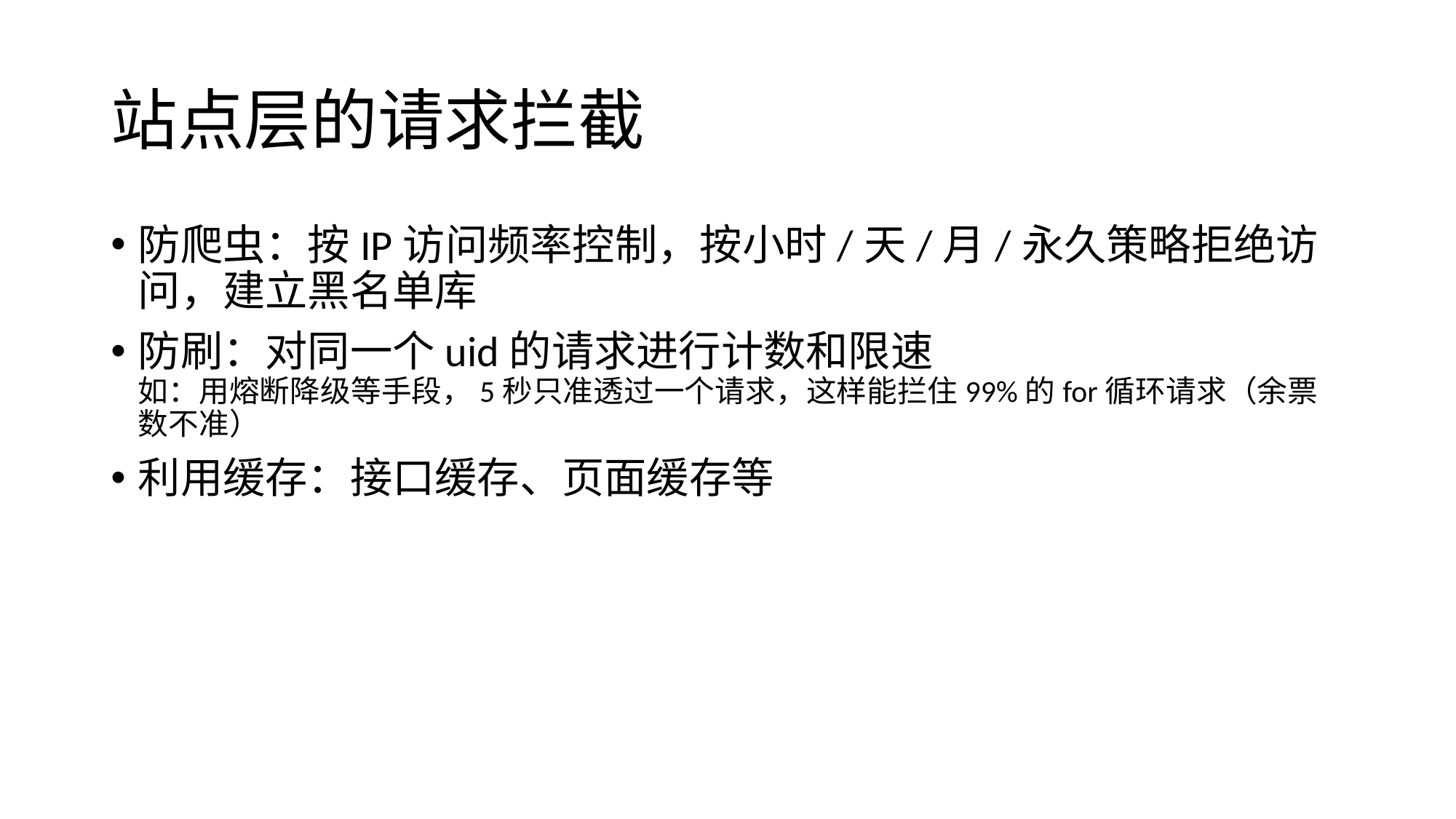

# 站点层的请求拦截
防爬虫：按IP访问频率控制，按小时/天/月/永久策略拒绝访问，建立黑名单库
防刷：对同一个uid的请求进行计数和限速
如：用熔断降级等手段，5秒只准透过一个请求，这样能拦住99%的for循环请求（余票数不准）
利用缓存：接口缓存、页面缓存等